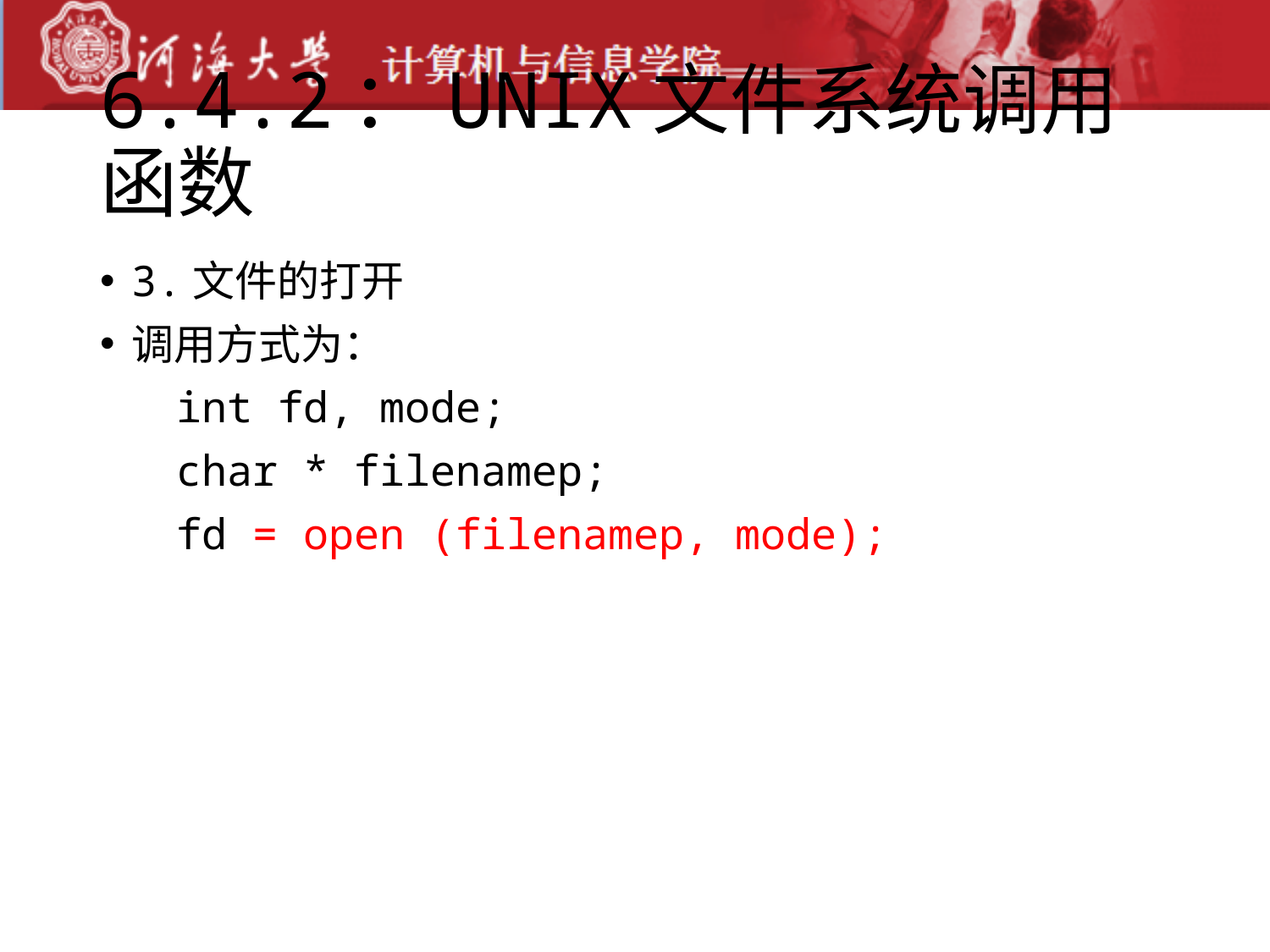

# 6.4.2：UNIX文件系统调用函数
3.文件的打开
调用方式为：
   int fd, mode;
   char * filenamep;
   fd = open (filenamep, mode);